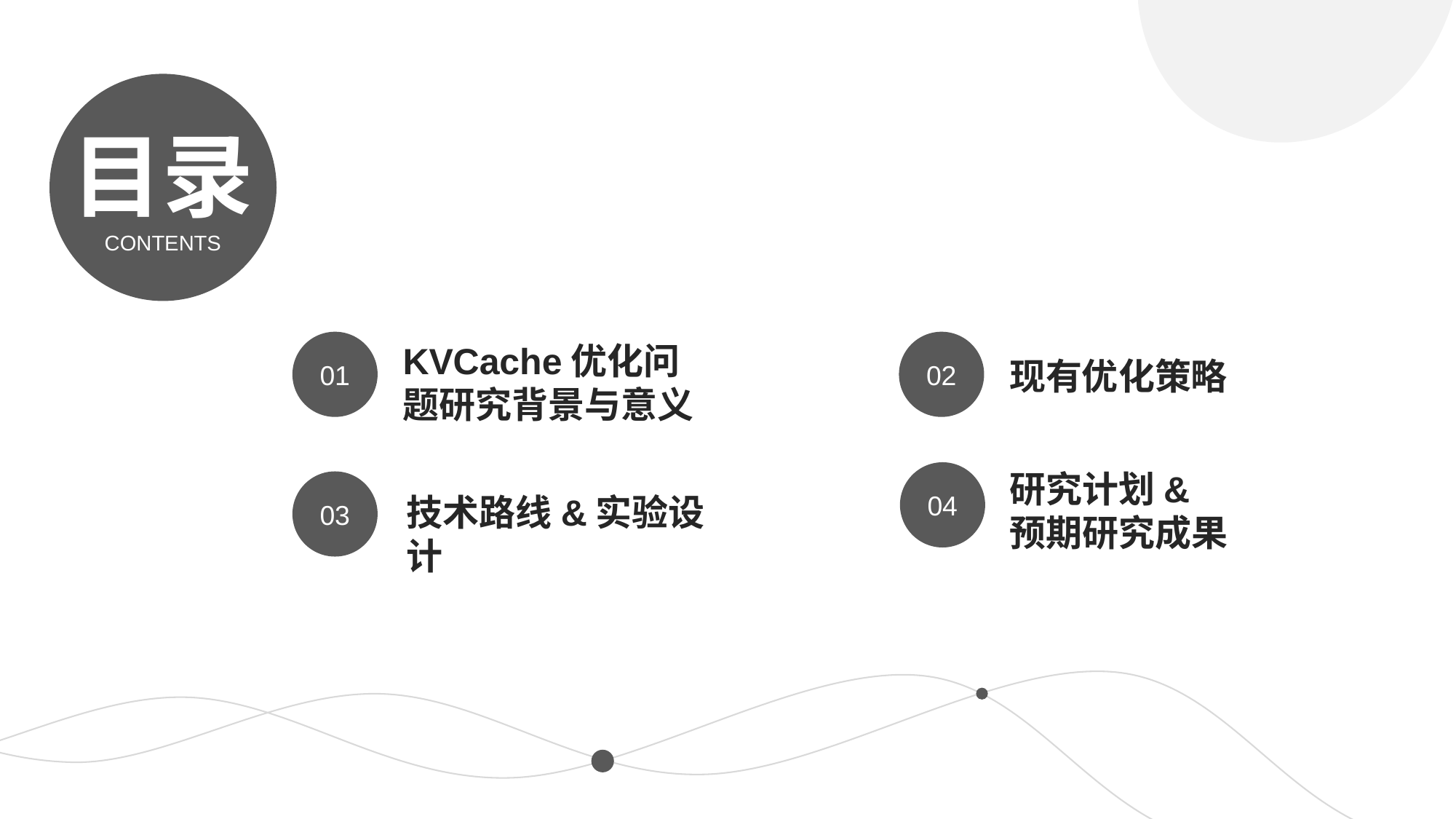

行业PPT模板http://www.1ppt.com/hangye/

目录
CONTENTS
01
02
KVCache优化问题研究背景与意义
现有优化策略
03
技术路线&实验设计

研究计划&
预期研究成果
04